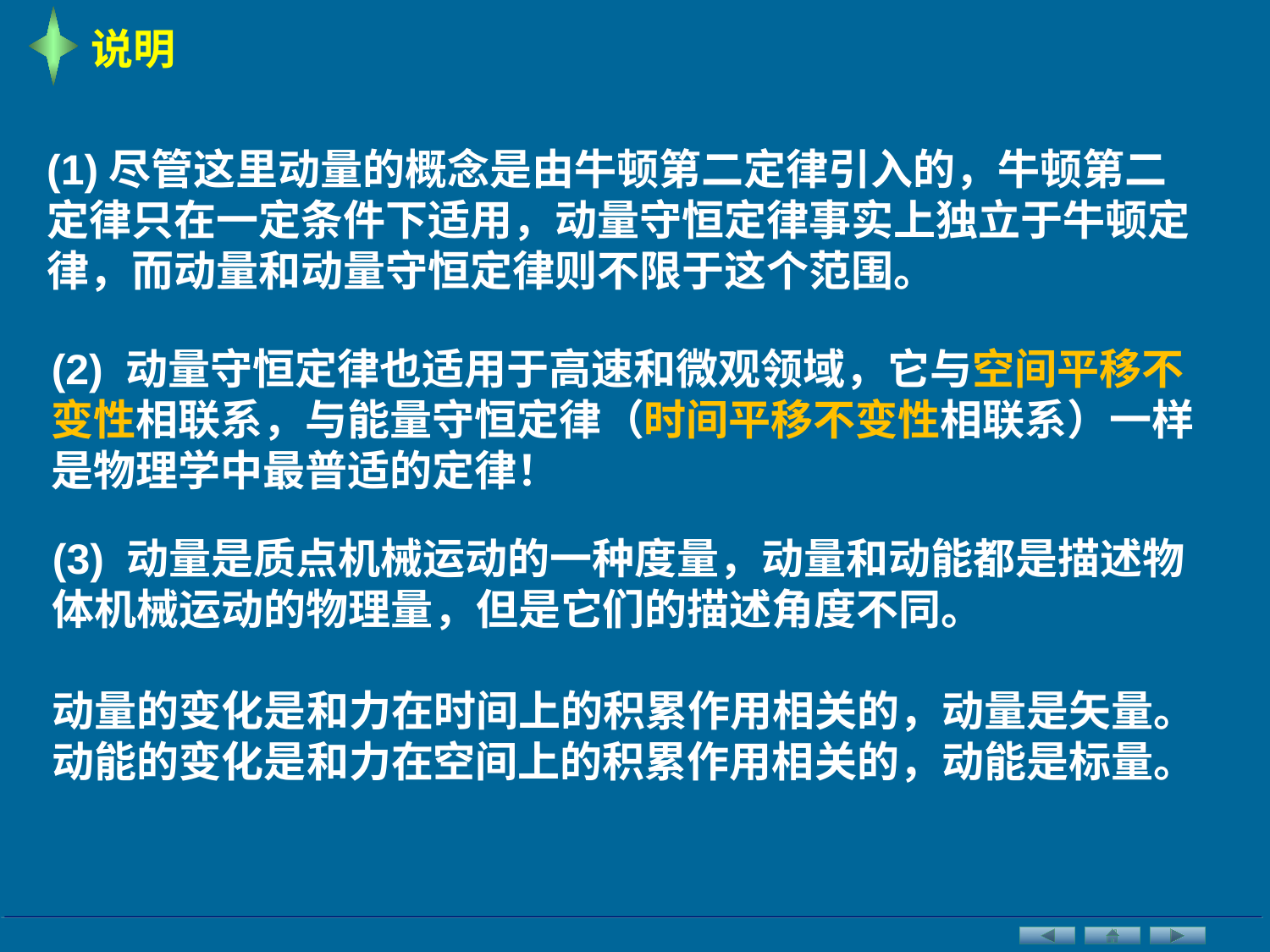

说明
(1)尽管这里动量的概念是由牛顿第二定律引入的，牛顿第二定律只在一定条件下适用，动量守恒定律事实上独立于牛顿定律，而动量和动量守恒定律则不限于这个范围。

(2) 动量守恒定律也适用于高速和微观领域，它与空间平移不变性相联系，与能量守恒定律（时间平移不变性相联系）一样是物理学中最普适的定律！
(3) 动量是质点机械运动的一种度量，动量和动能都是描述物体机械运动的物理量，但是它们的描述角度不同。

动量的变化是和力在时间上的积累作用相关的，动量是矢量。
动能的变化是和力在空间上的积累作用相关的，动能是标量。